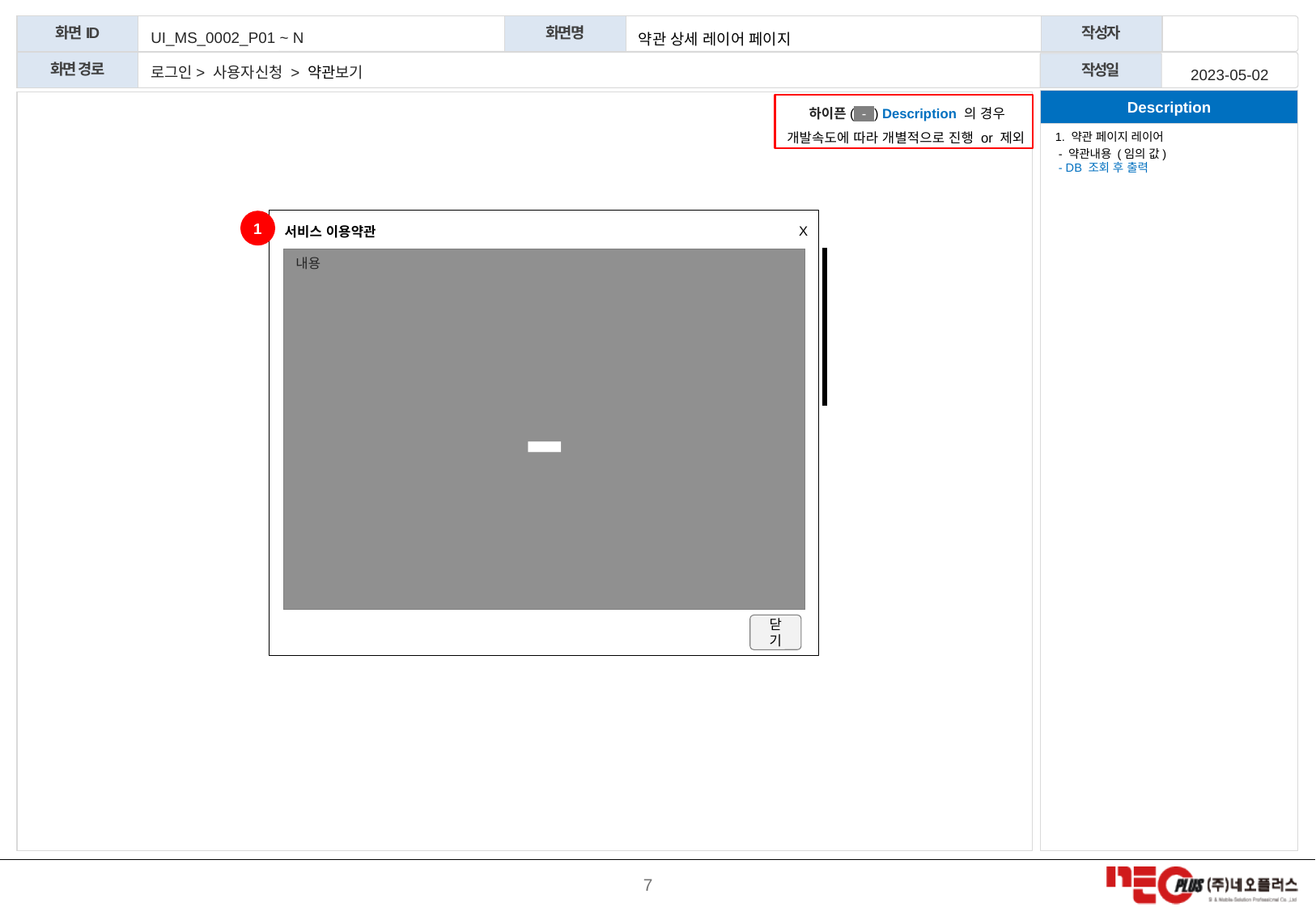

UI_MS_0002_P01 ~ N
약관 상세 레이어 페이지
로그인> 사용자신청 > 약관보기
2023-05-02
 하이픈(  -  ) Description 의 경우
 개발속도에 따라 개별적으로 진행 or 제외
1. 약관 페이지 레이어
 - 약관내용 (임의 값)
 - DB 조회 후 출력

1
X
 서비스 이용약관
내용
-
닫기